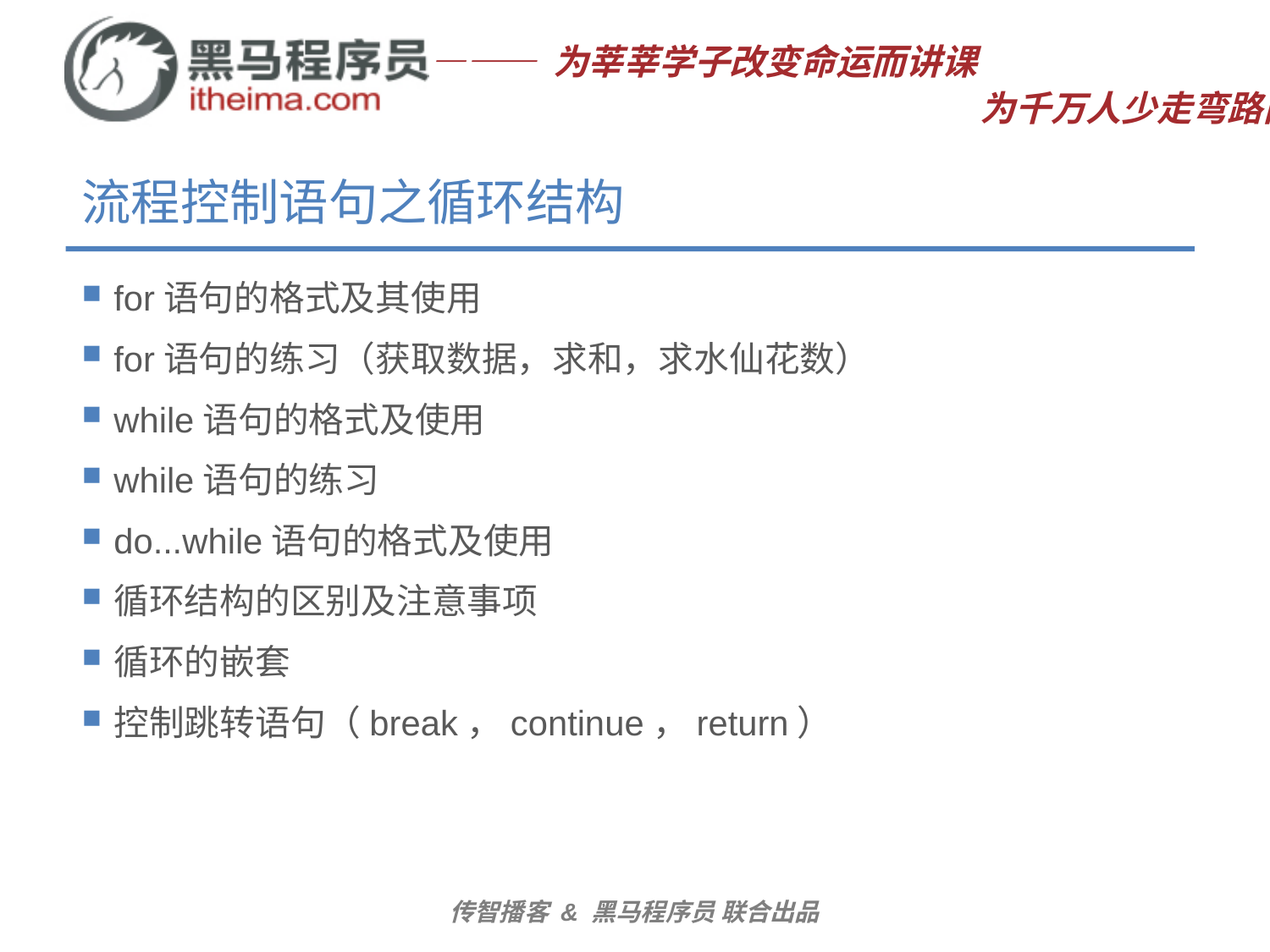

# 流程控制语句之循环结构
for语句的格式及其使用
for语句的练习（获取数据，求和，求水仙花数）
while语句的格式及使用
while语句的练习
do...while语句的格式及使用
循环结构的区别及注意事项
循环的嵌套
控制跳转语句（break，continue，return）